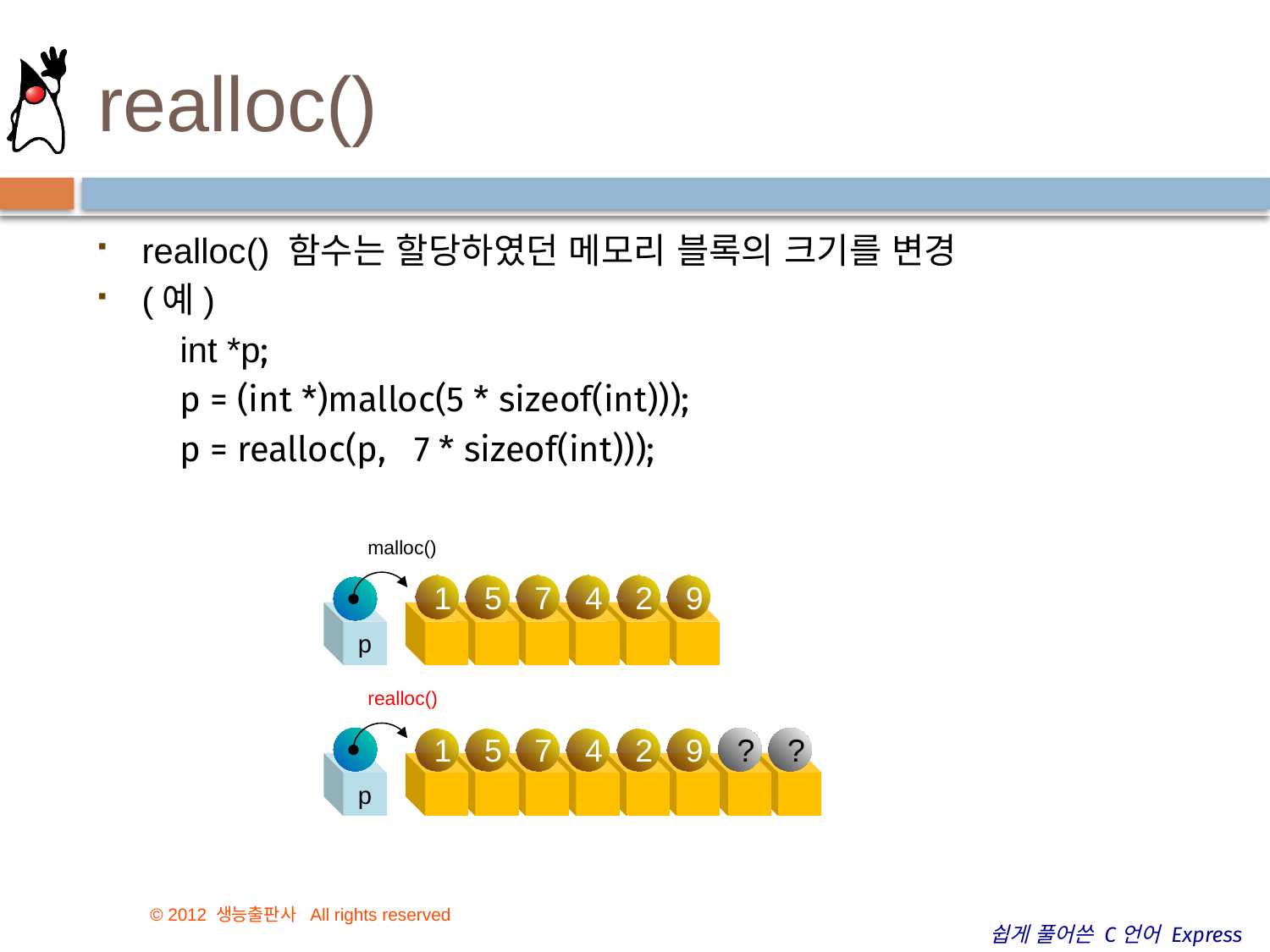

# realloc()
realloc() 함수는 할당하였던 메모리 블록의 크기를 변경
(예)
int *p;
p = (int *)malloc(5 * sizeof(int)));
p = realloc(p,   7 * sizeof(int)));

malloc()

1
5
7
4
2
9

p

realloc()

1
5
7
4
2
9
?
?
p